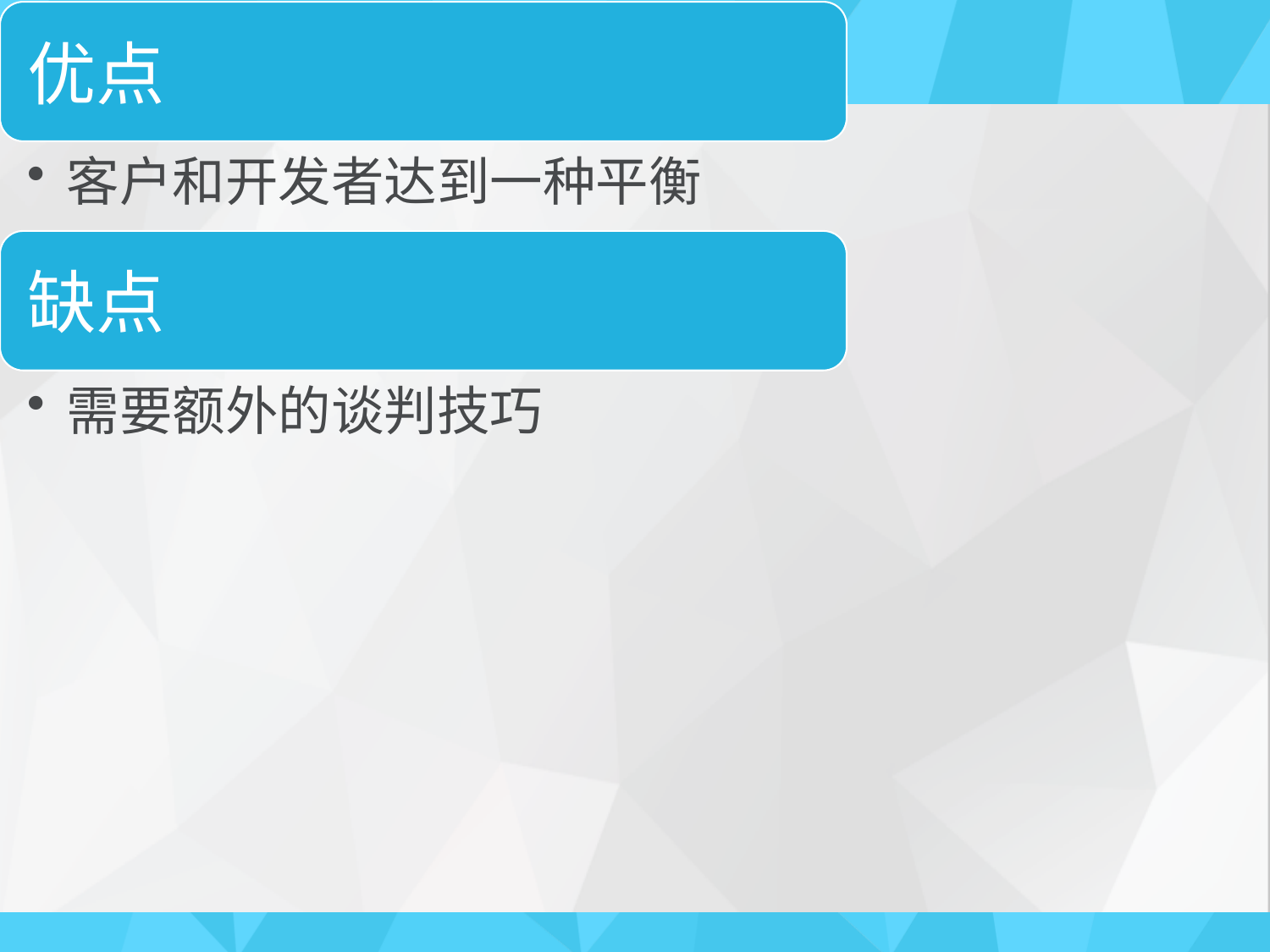

# WINWIN螺旋模型的优缺点
优点
客户和开发者达到一种平衡
缺点
需要额外的谈判技巧